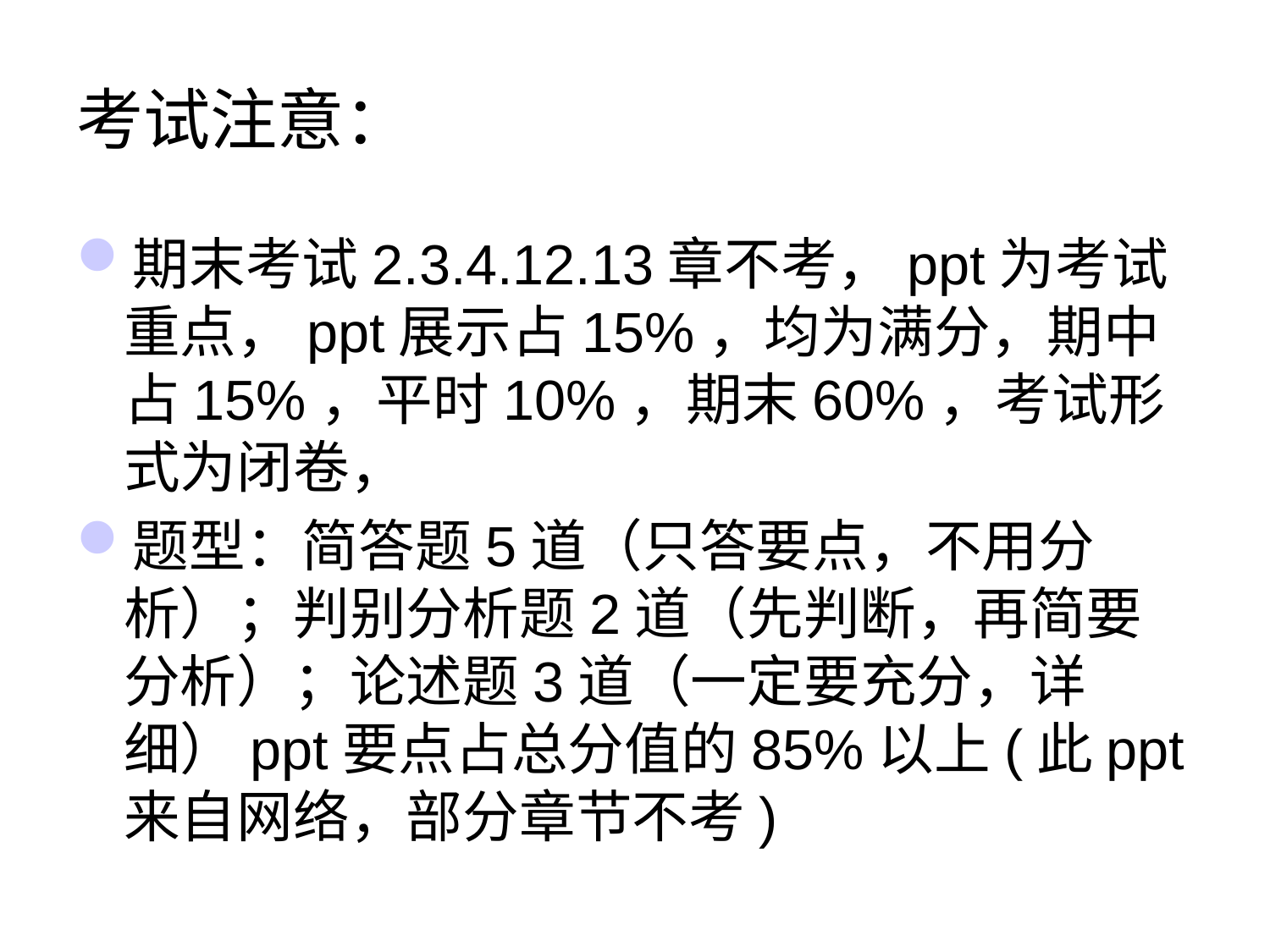

# 考试注意：
期末考试2.3.4.12.13章不考，ppt为考试重点，ppt展示占15%，均为满分，期中占15%，平时10%，期末60%，考试形式为闭卷，
题型：简答题5道（只答要点，不用分析）；判别分析题2道（先判断，再简要分析）；论述题3道（一定要充分，详细）ppt要点占总分值的85%以上(此ppt来自网络，部分章节不考)